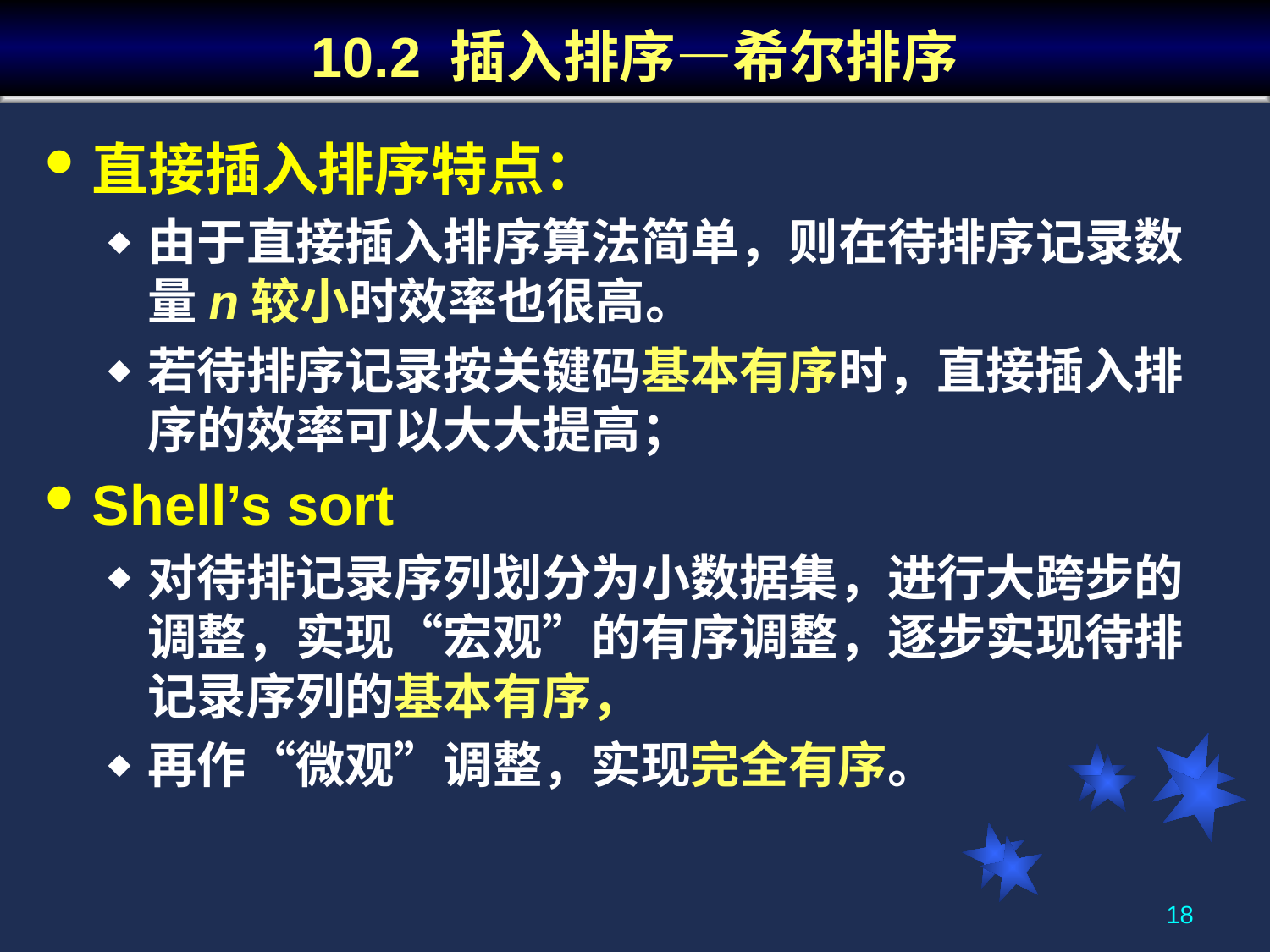

# 10.2 插入排序—希尔排序
直接插入排序特点：
由于直接插入排序算法简单，则在待排序记录数量n较小时效率也很高。
若待排序记录按关键码基本有序时，直接插入排序的效率可以大大提高；
Shell’s sort
对待排记录序列划分为小数据集，进行大跨步的调整，实现“宏观”的有序调整，逐步实现待排记录序列的基本有序，
再作“微观”调整，实现完全有序。

18